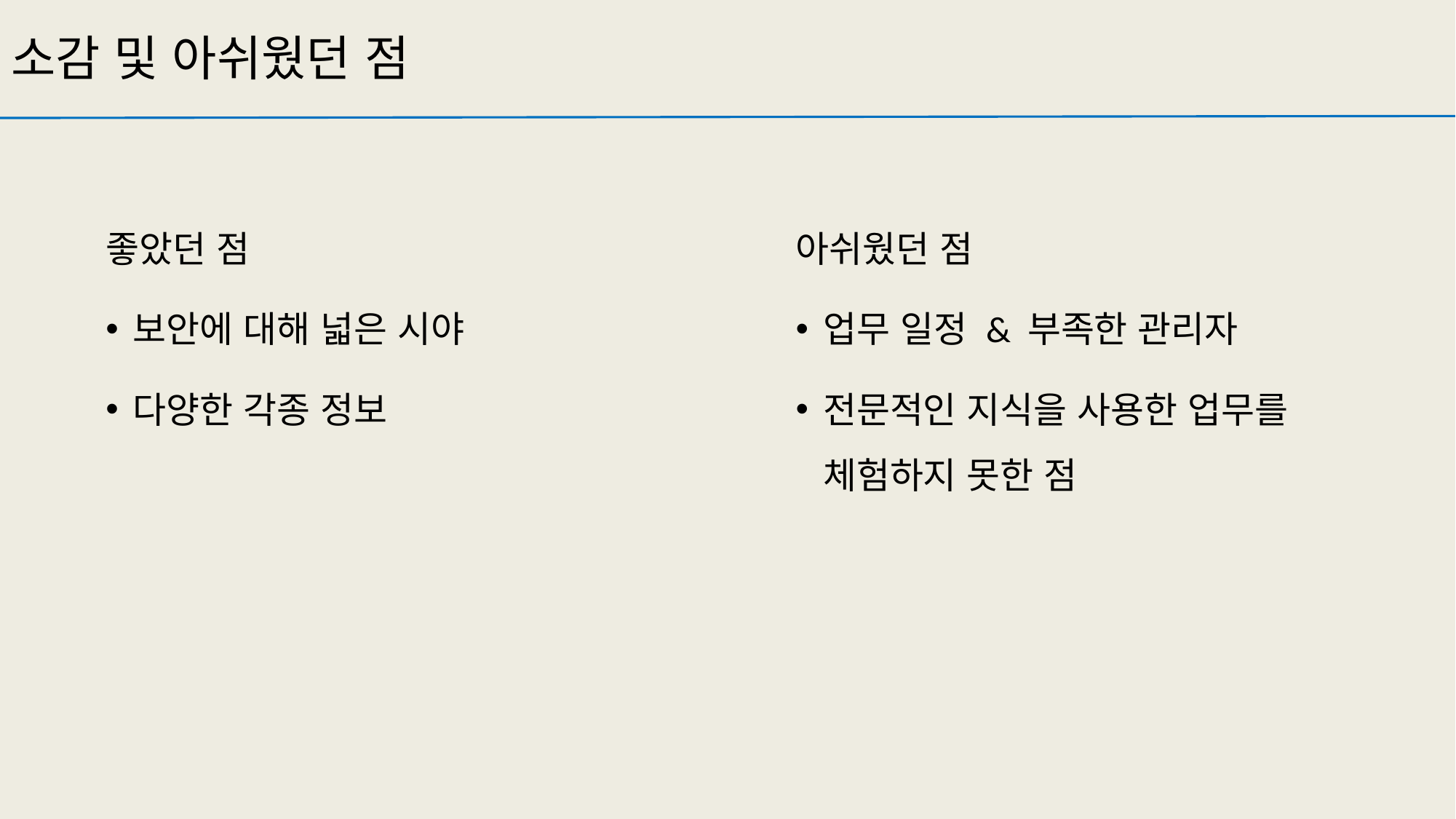

# 소감 및 아쉬웠던 점
좋았던 점
보안에 대해 넓은 시야
다양한 각종 정보

아쉬웠던 점
업무 일정 & 부족한 관리자
전문적인 지식을 사용한 업무를 체험하지 못한 점